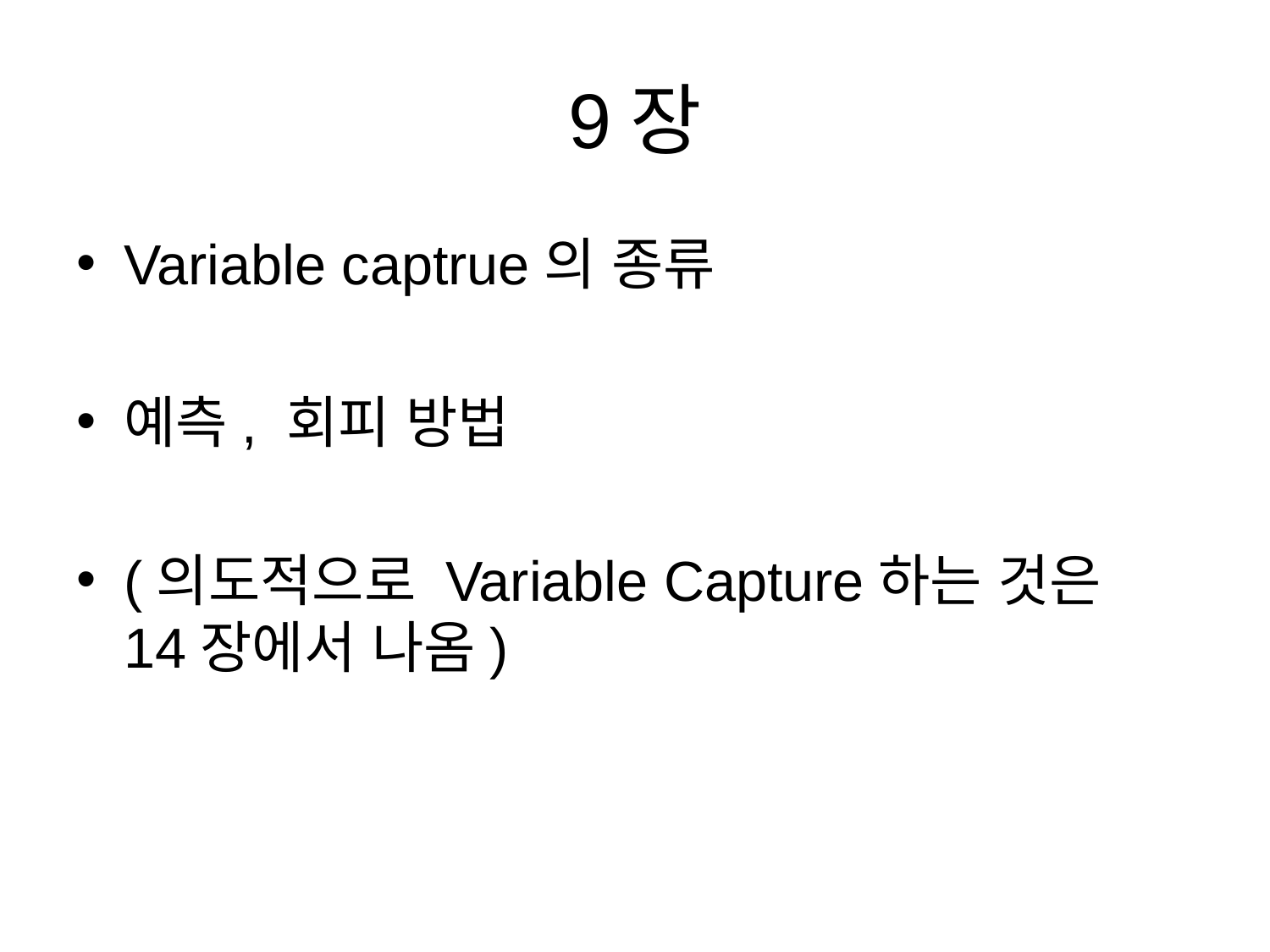

# 9장
Variable captrue의 종류

예측, 회피 방법

(의도적으로 Variable Capture하는 것은 14장에서 나옴)